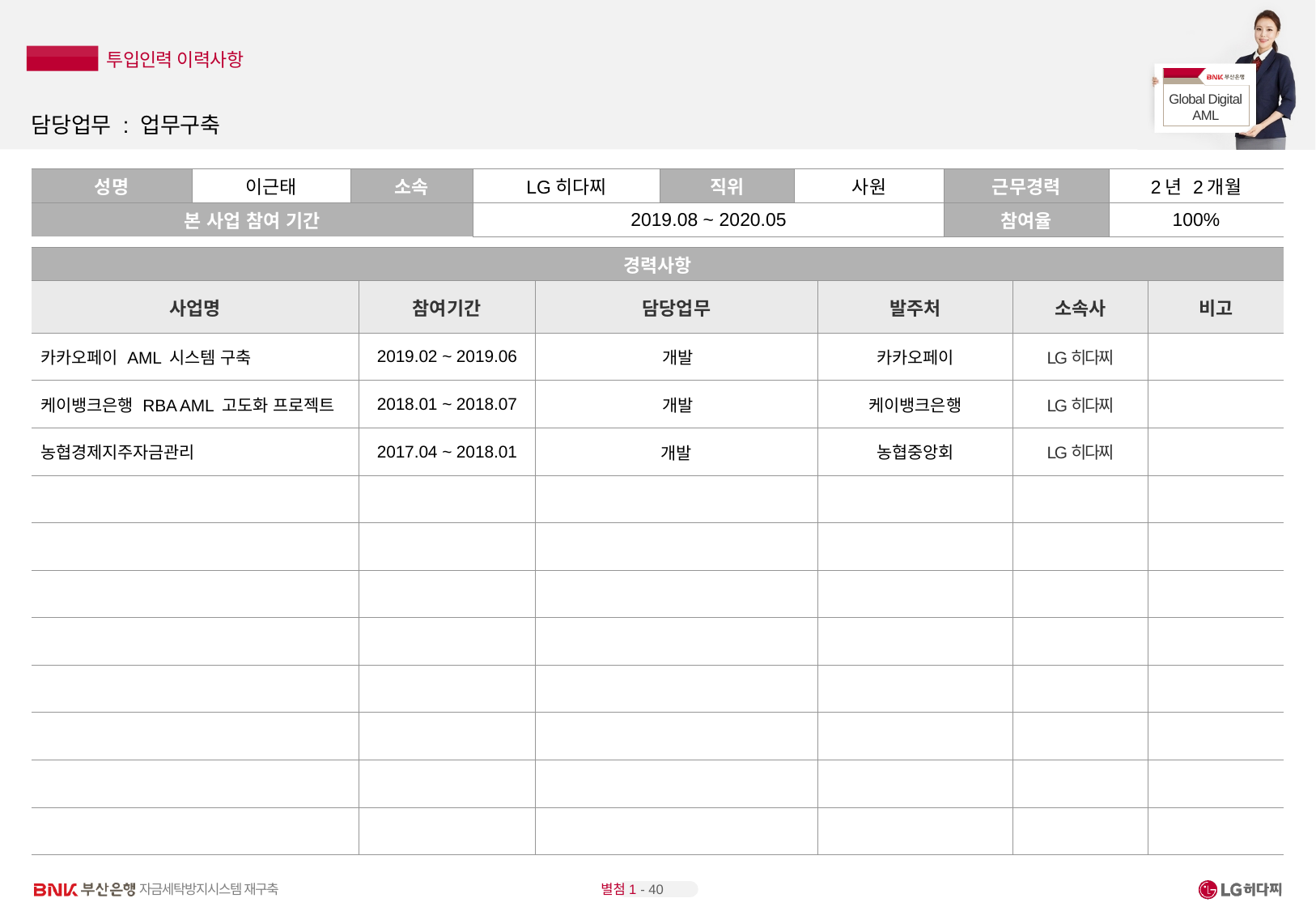

# 담당업무 : 업무구축
| 성명 | 이근태 | 소속 | LG히다찌 | 직위 | 사원 | 근무경력 | 2년 2개월 |
| --- | --- | --- | --- | --- | --- | --- | --- |
| 본 사업 참여 기간 |  |  | 2019.08 ~ 2020.05 |  |  | 참여율 | 100% |
| 경력사항 |  |  |  |  |  |
| --- | --- | --- | --- | --- | --- |
| 사업명 | 참여기간 | 담당업무 | 발주처 | 소속사 | 비고 |
| 카카오페이 AML 시스템 구축 | 2019.02 ~ 2019.06 | 개발 | 카카오페이 | LG히다찌 |  |
| 케이뱅크은행 RBA AML 고도화 프로젝트 | 2018.01 ~ 2018.07 | 개발 | 케이뱅크은행 | LG히다찌 |  |
| 농협경제지주자금관리 | 2017.04 ~ 2018.01 | 개발 | 농협중앙회 | LG히다찌 |  |
|  |  |  |  |  |  |
|  |  |  |  |  |  |
|  |  |  |  |  |  |
|  |  |  |  |  |  |
|  |  |  |  |  |  |
|  |  |  |  |  |  |
|  |  |  |  |  |  |
|  |  |  |  |  |  |
별첨1 - 40